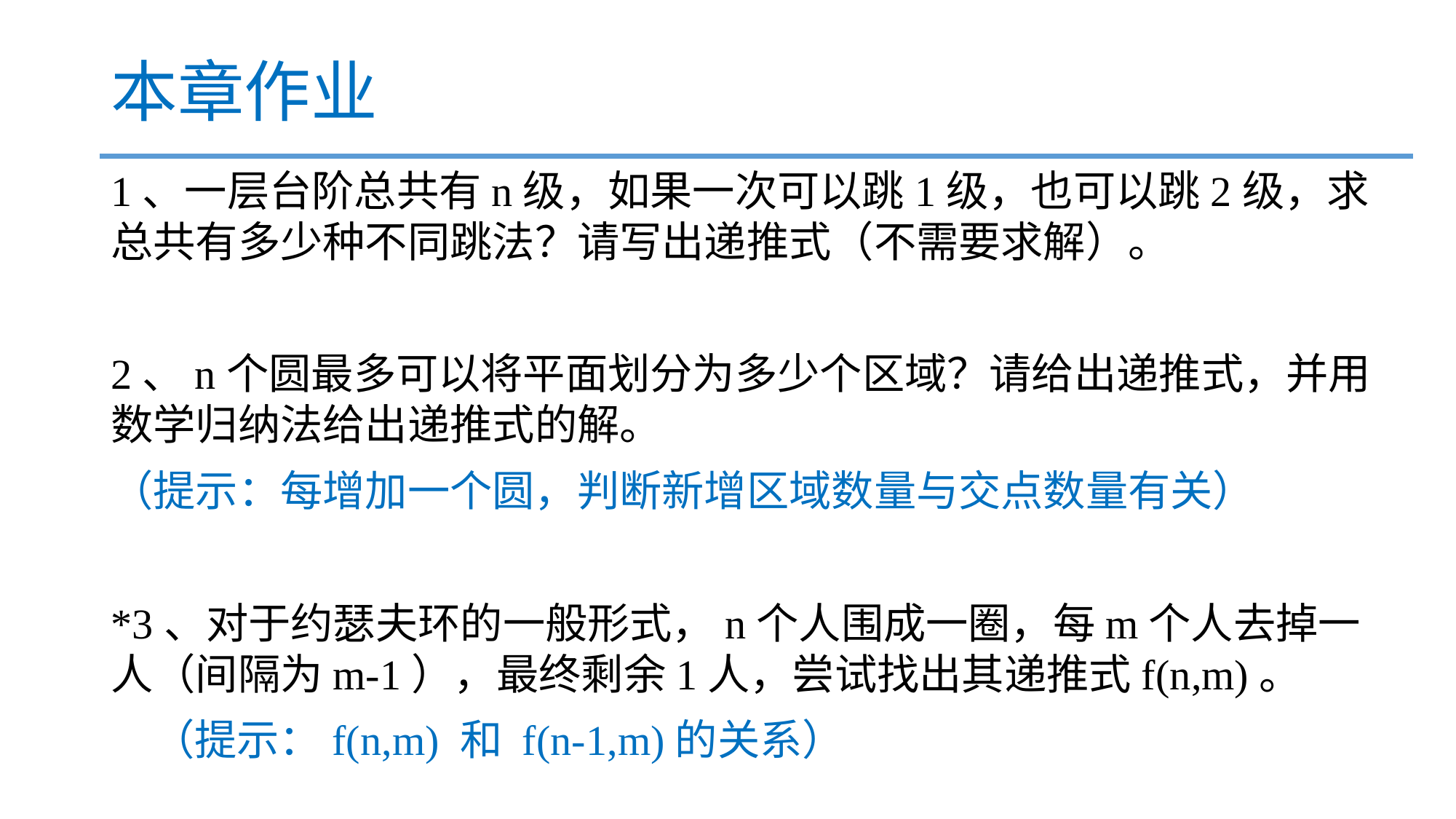

# 本章作业
1、一层台阶总共有n级，如果一次可以跳1级，也可以跳2级，求总共有多少种不同跳法？请写出递推式（不需要求解）。

2、n个圆最多可以将平面划分为多少个区域？请给出递推式，并用数学归纳法给出递推式的解。
（提示：每增加一个圆，判断新增区域数量与交点数量有关）

*3、对于约瑟夫环的一般形式，n个人围成一圈，每m个人去掉一人（间隔为m-1），最终剩余1人，尝试找出其递推式f(n,m)。
    （提示：f(n,m) 和 f(n-1,m)的关系）